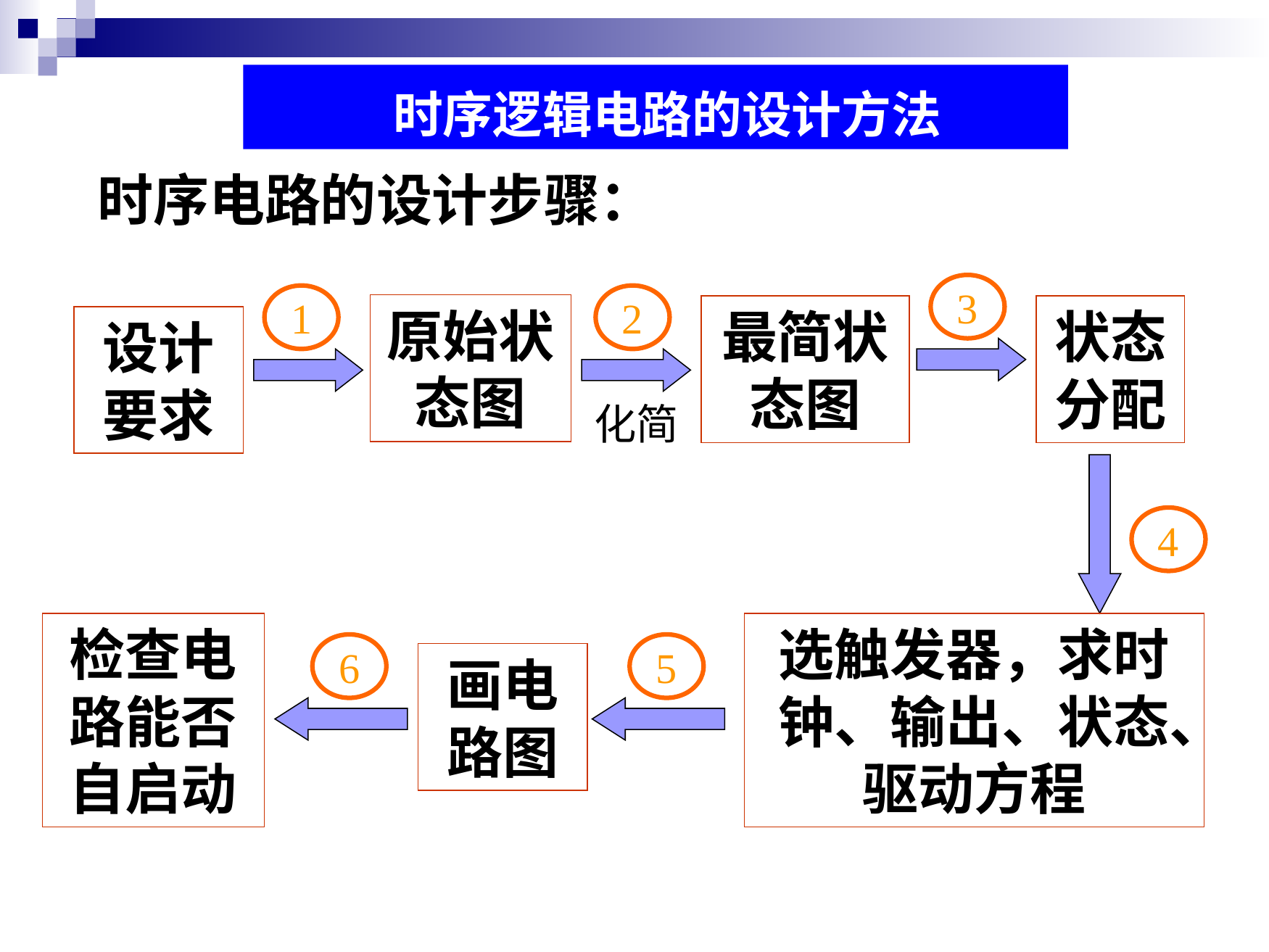

时序逻辑电路的设计方法
时序电路的设计步骤：
3
1
2
原始状态图
最简状态图
状态分配
设计要求

化简

4
检查电路能否自启动
选触发器，求时钟、输出、状态、驱动方程
6
5
画电路图